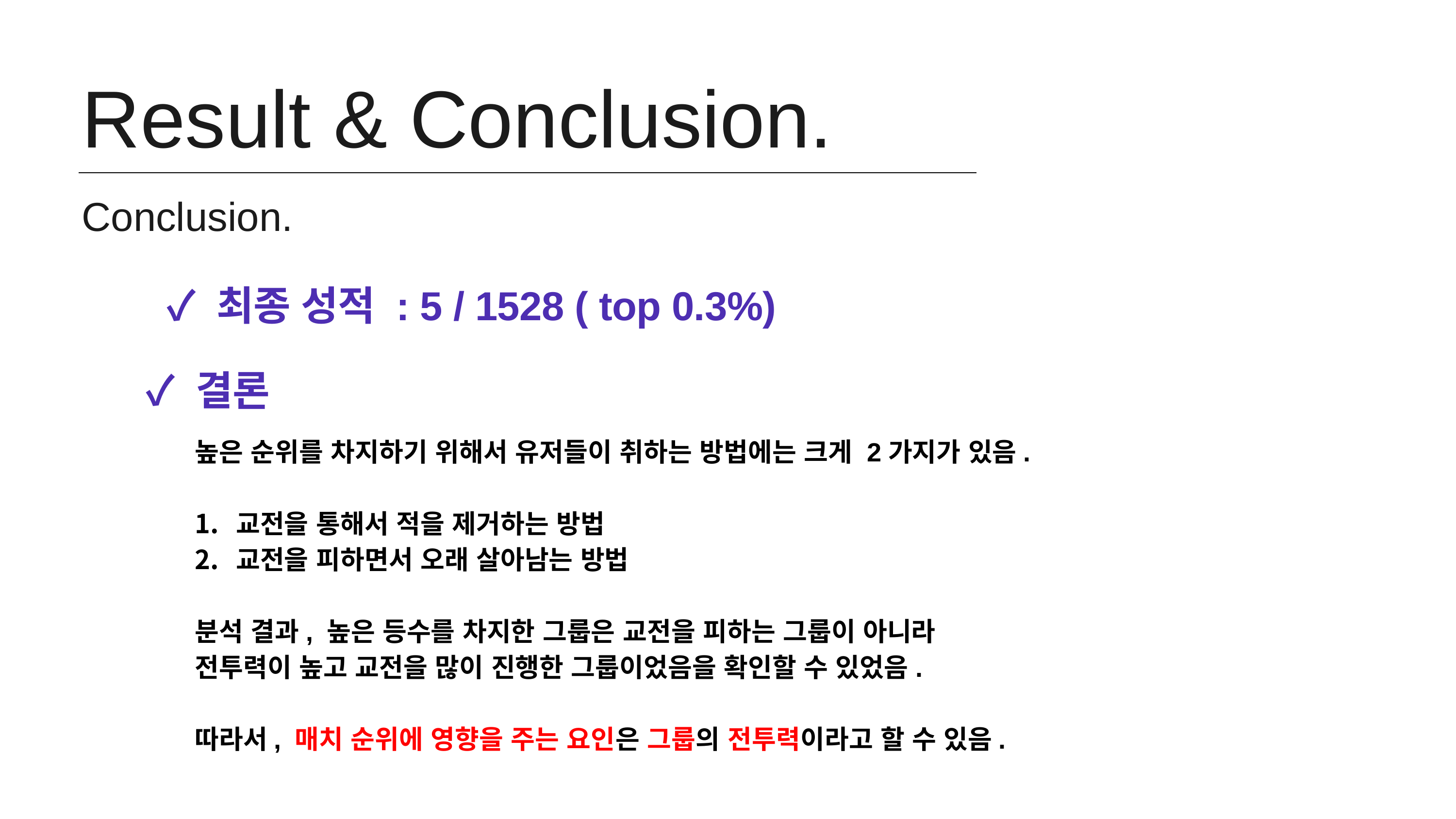

Result & Conclusion.
Conclusion.
✓ 최종 성적 : 5 / 1528 ( top 0.3%)
✓ 결론
높은 순위를 차지하기 위해서 유저들이 취하는 방법에는 크게 2가지가 있음.

교전을 통해서 적을 제거하는 방법
교전을 피하면서 오래 살아남는 방법

분석 결과, 높은 등수를 차지한 그룹은 교전을 피하는 그룹이 아니라
전투력이 높고 교전을 많이 진행한 그룹이었음을 확인할 수 있었음.

따라서, 매치 순위에 영향을 주는 요인은 그룹의 전투력이라고 할 수 있음.